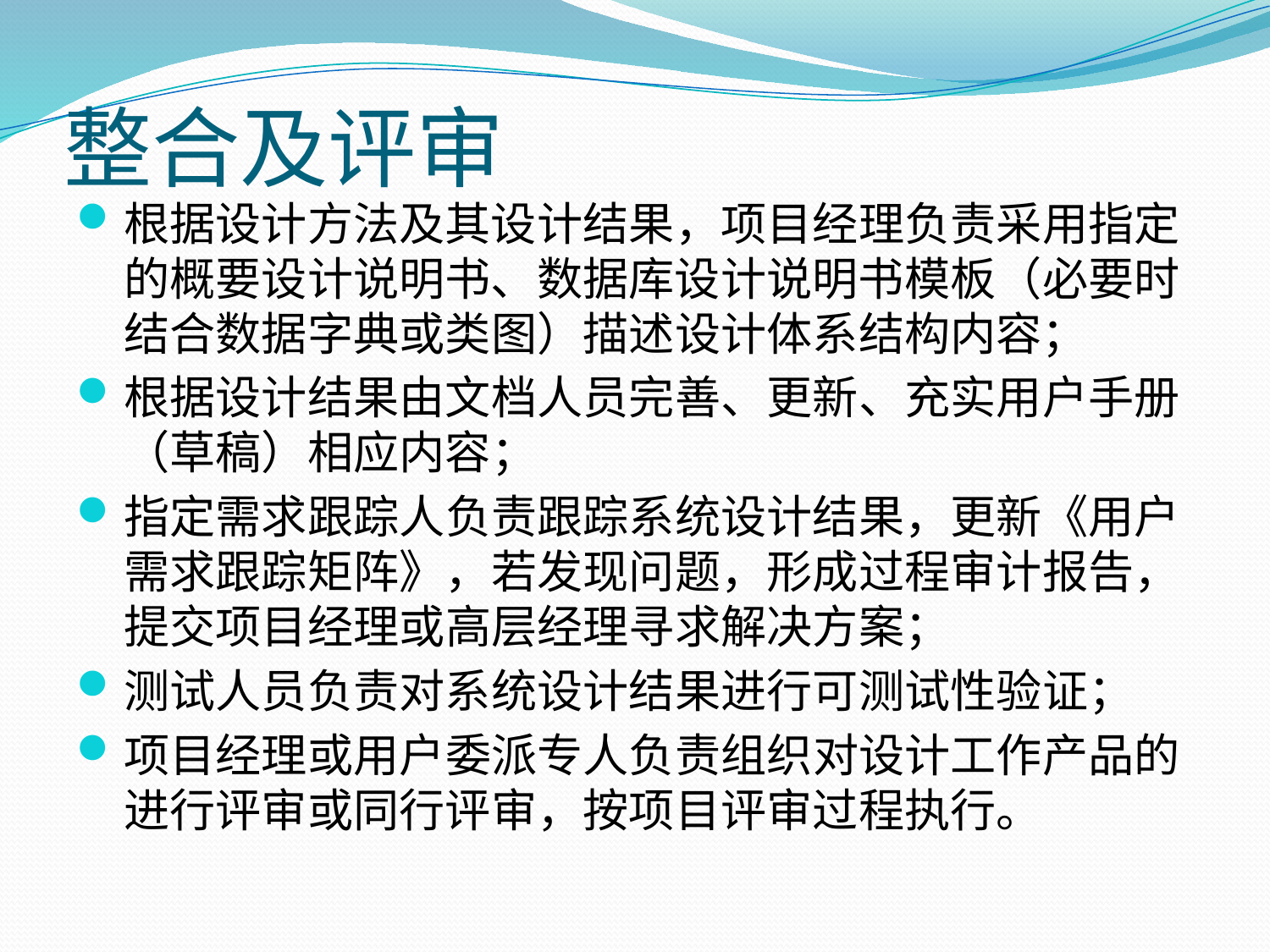

# 整合及评审
根据设计方法及其设计结果，项目经理负责采用指定的概要设计说明书、数据库设计说明书模板（必要时结合数据字典或类图）描述设计体系结构内容；
根据设计结果由文档人员完善、更新、充实用户手册（草稿）相应内容；
指定需求跟踪人负责跟踪系统设计结果，更新《用户需求跟踪矩阵》，若发现问题，形成过程审计报告，提交项目经理或高层经理寻求解决方案；
测试人员负责对系统设计结果进行可测试性验证；
项目经理或用户委派专人负责组织对设计工作产品的进行评审或同行评审，按项目评审过程执行。